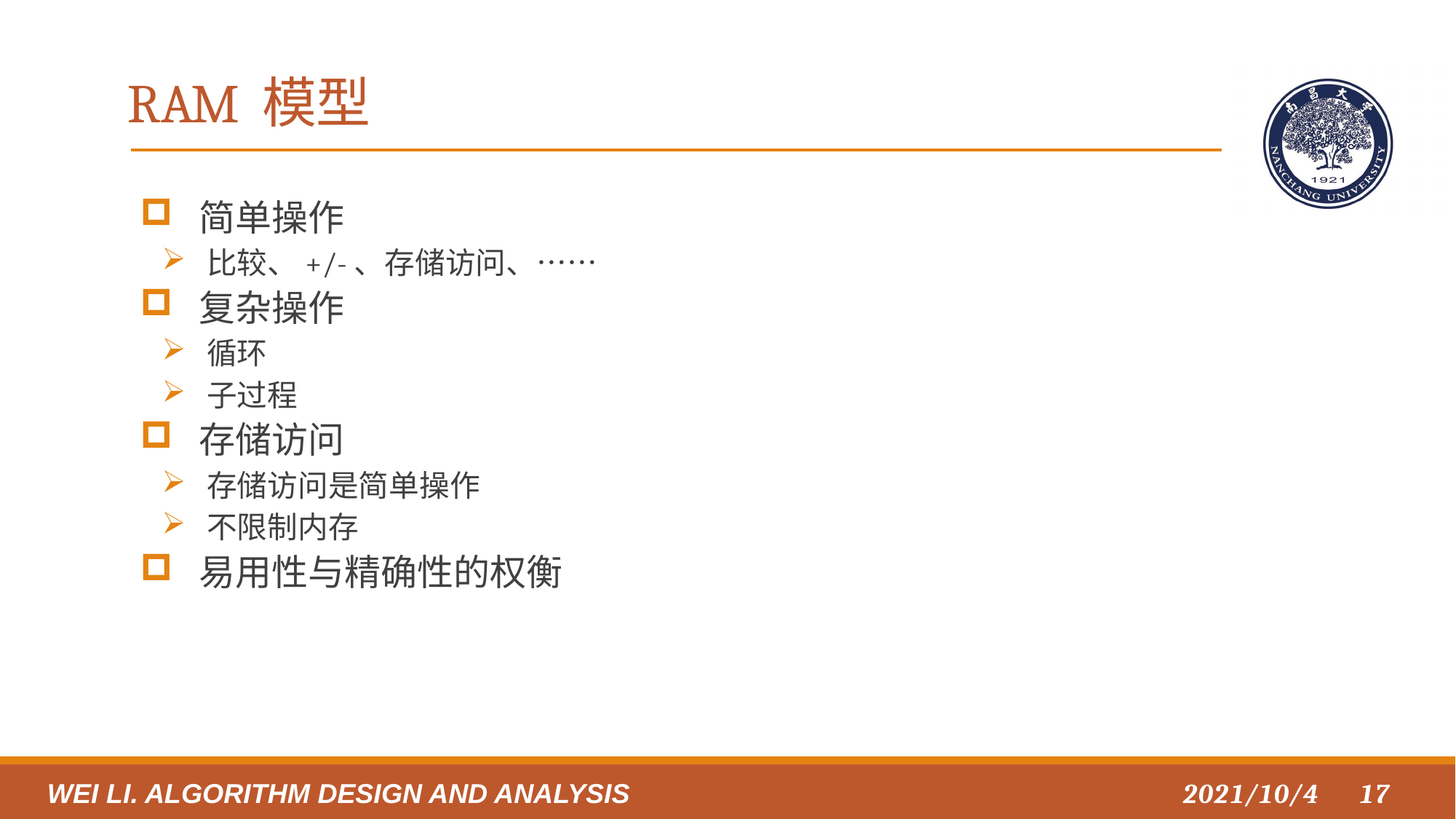

# RAM 模型
  简单操作
  比较、+/-、存储访问、……
  复杂操作
  循环
  子过程
  存储访问
  存储访问是简单操作
  不限制内存
  易用性与精确性的权衡
Wei li. ALGORITHM DESIGN AND ANALYSIS
2021/10/4
17